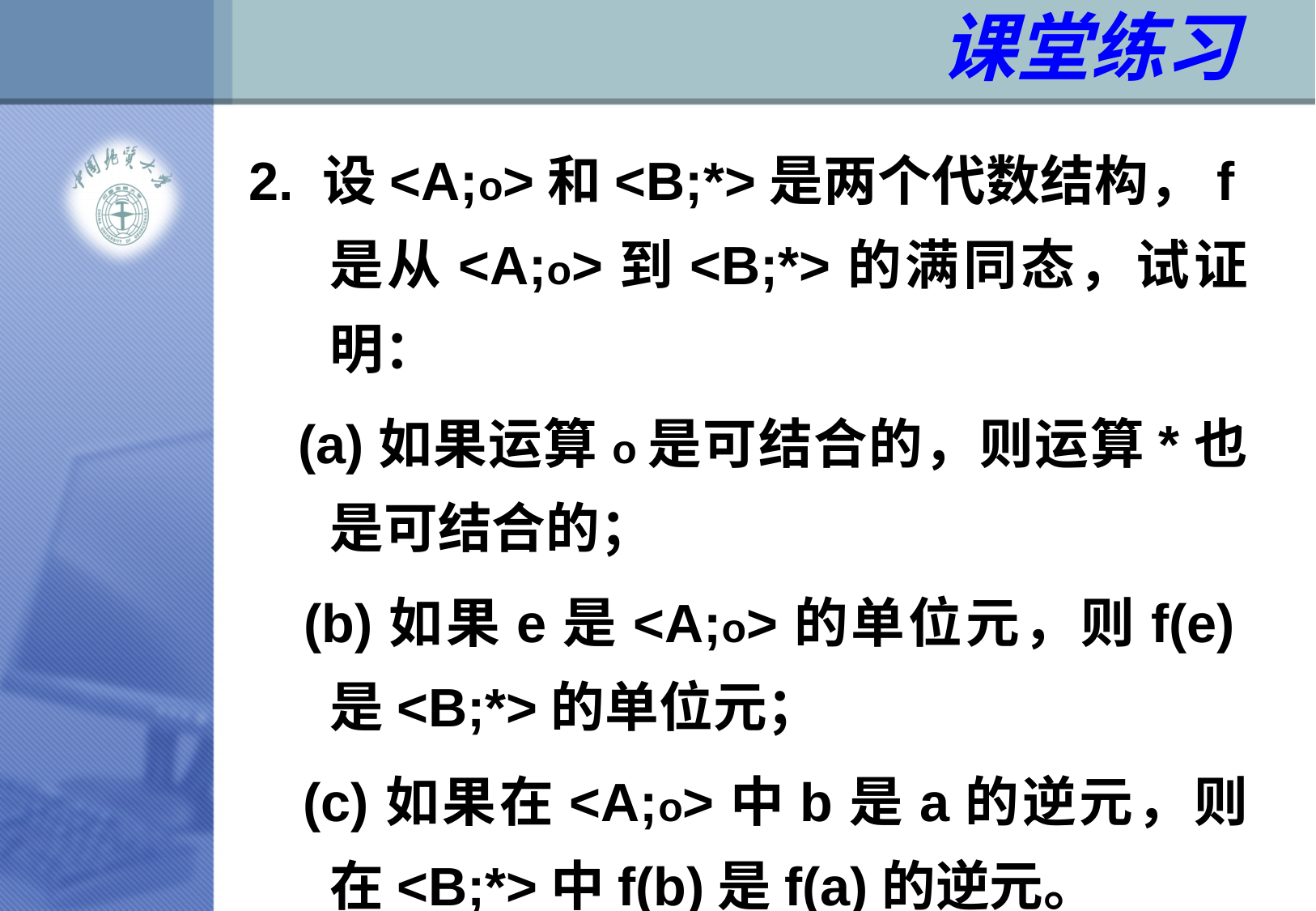

# 课堂练习
2. 设<A;ο>和<B;*>是两个代数结构，f是从<A;ο>到<B;*>的满同态，试证明：
   (a)如果运算ο是可结合的，则运算*也是可结合的；
   (b)如果e是<A;ο>的单位元，则f(e)是<B;*>的单位元；
   (c)如果在<A;ο>中b是a的逆元，则在<B;*>中f(b)是f(a)的逆元。